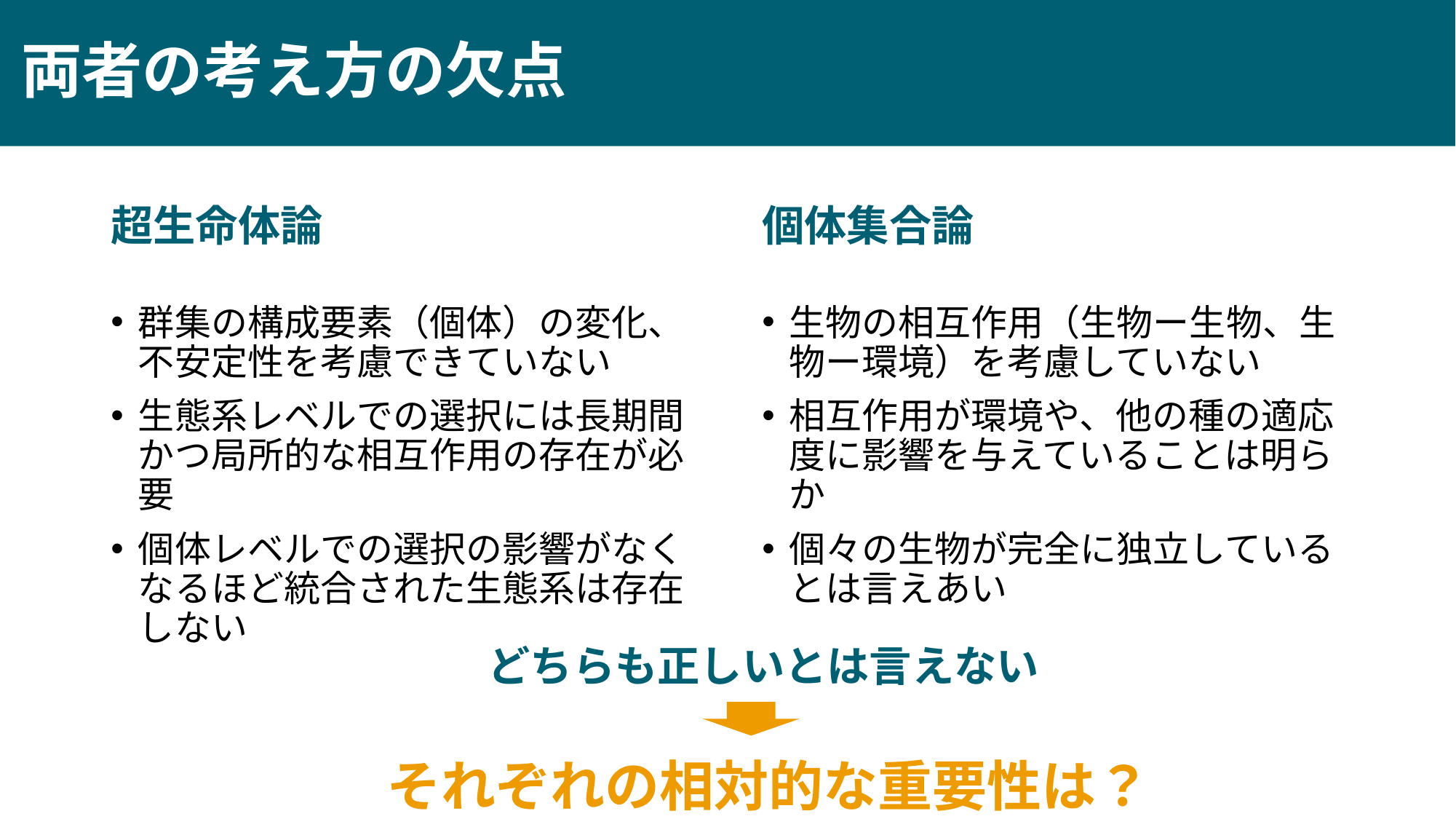

# 両者の考え方の欠点

超生命体論

個体集合論
群集の構成要素（個体）の変化、不安定性を考慮できていない
生態系レベルでの選択には長期間かつ局所的な相互作用の存在が必要
個体レベルでの選択の影響がなくなるほど統合された生態系は存在しない

生物の相互作用（生物ー生物、生物ー環境）を考慮していない
相互作用が環境や、他の種の適応度に影響を与えていることは明らか
個々の生物が完全に独立しているとは言えあい
どちらも正しいとは言えない

それぞれの相対的な重要性は？